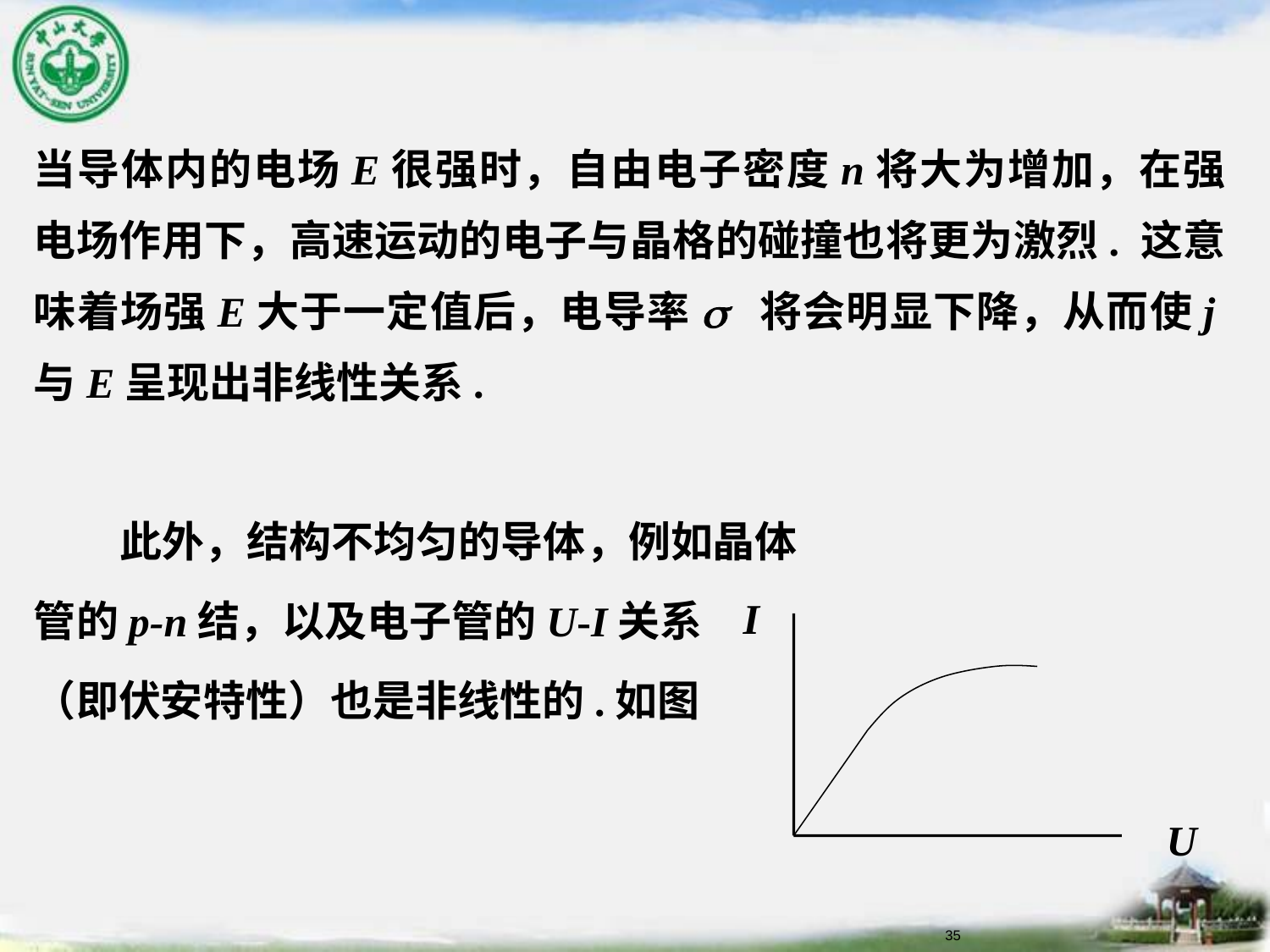

当导体内的电场E很强时，自由电子密度n将大为增加，在强电场作用下，高速运动的电子与晶格的碰撞也将更为激烈. 这意味着场强E大于一定值后，电导率σ 将会明显下降，从而使j与E呈现出非线性关系.

        此外，结构不均匀的导体，例如晶体
管的p-n结，以及电子管的U-I关系
（即伏安特性）也是非线性的.如图

I

U

35